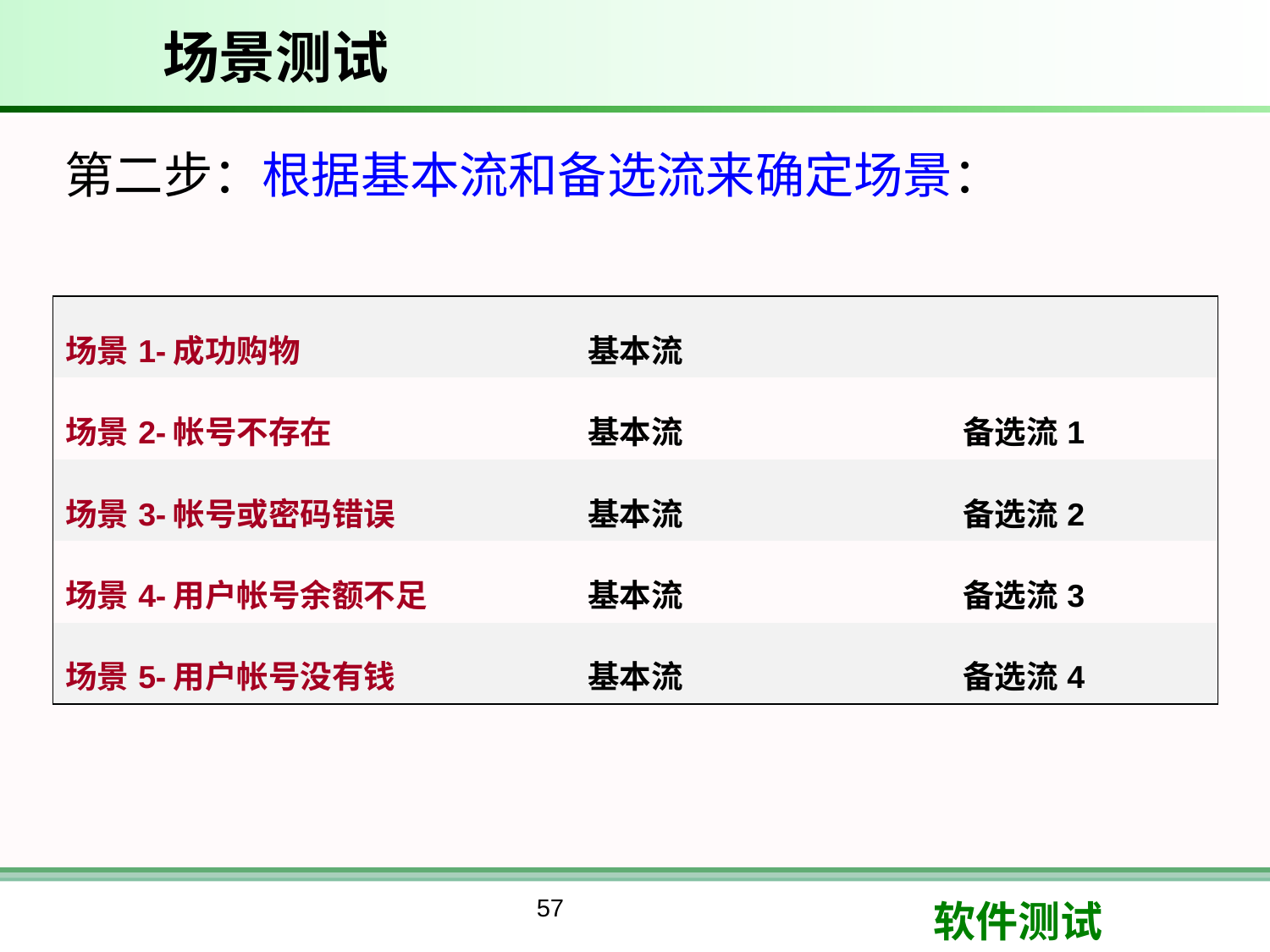

# 场景测试
第二步：根据基本流和备选流来确定场景：
| 场景1-成功购物 | 基本流 |  |
| --- | --- | --- |
| 场景2-帐号不存在 | 基本流 | 备选流1 |
| 场景3-帐号或密码错误 | 基本流 | 备选流2 |
| 场景4-用户帐号余额不足 | 基本流 | 备选流3 |
| 场景5-用户帐号没有钱 | 基本流 | 备选流4 |
57